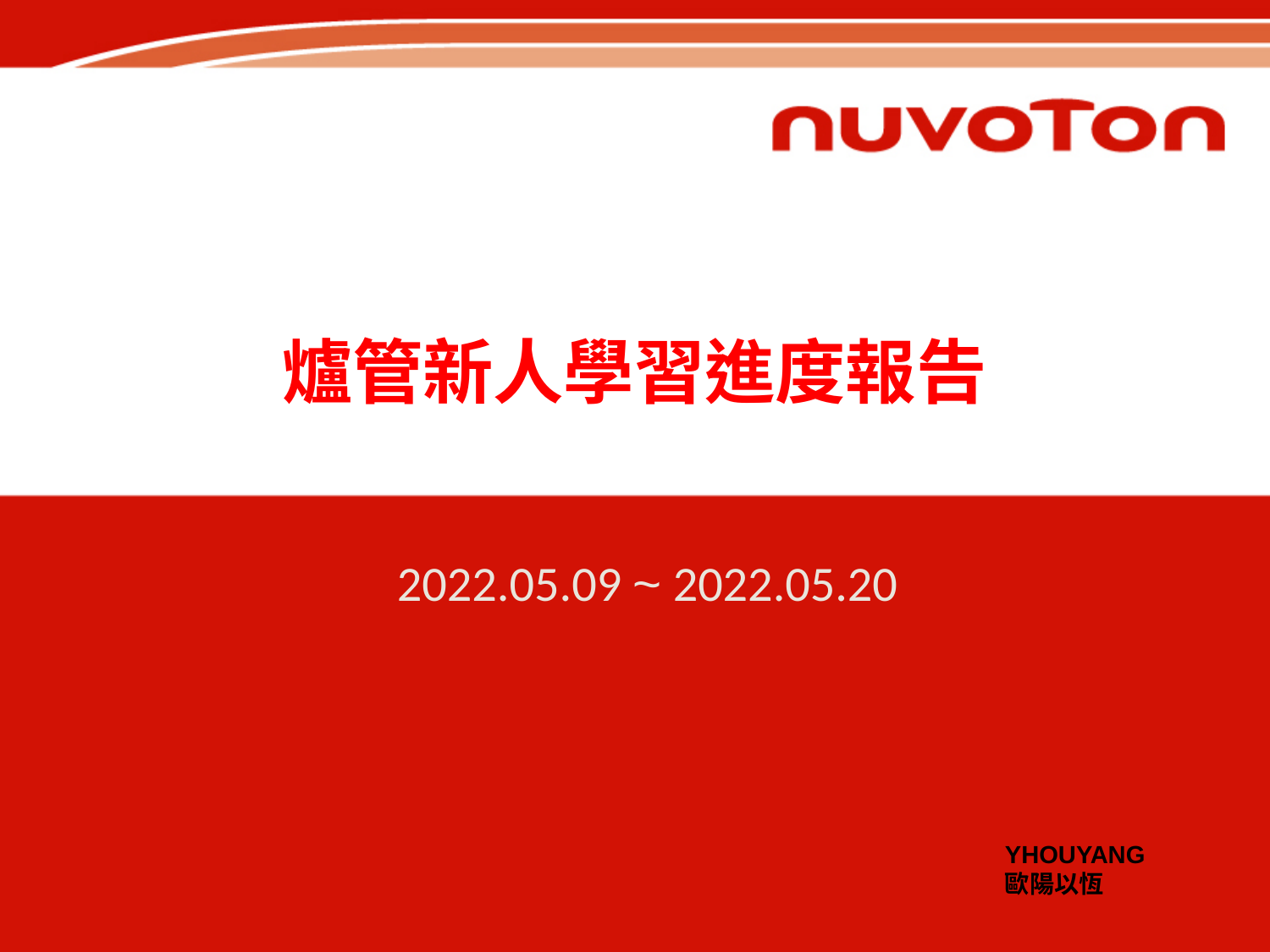

# 爐管新人學習進度報告
2022.05.09 ~ 2022.05.20
YHOUYANG
歐陽以恆